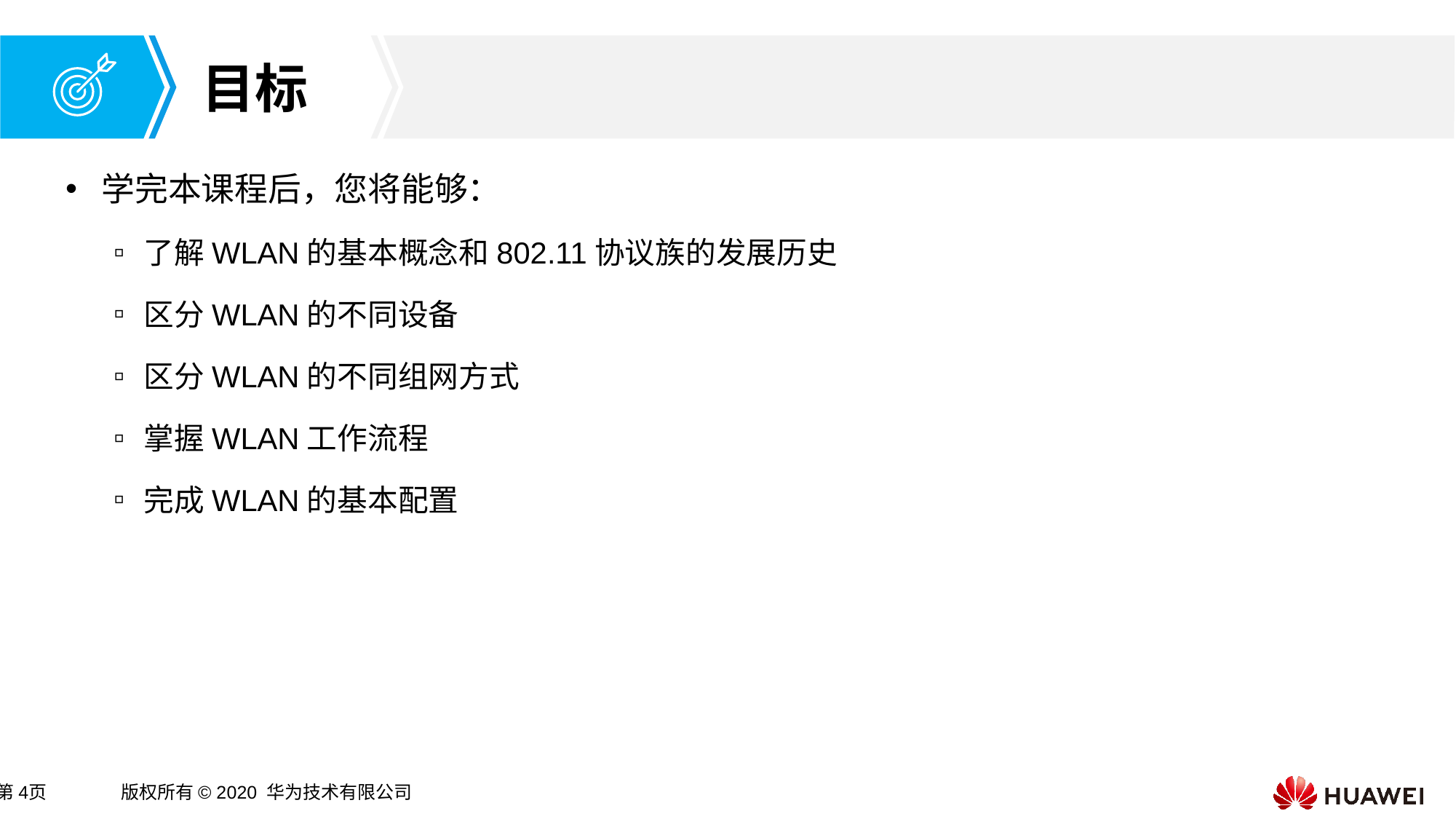

学完本课程后，您将能够：
了解WLAN的基本概念和802.11协议族的发展历史
区分WLAN的不同设备
区分WLAN的不同组网方式
掌握WLAN工作流程
完成WLAN的基本配置